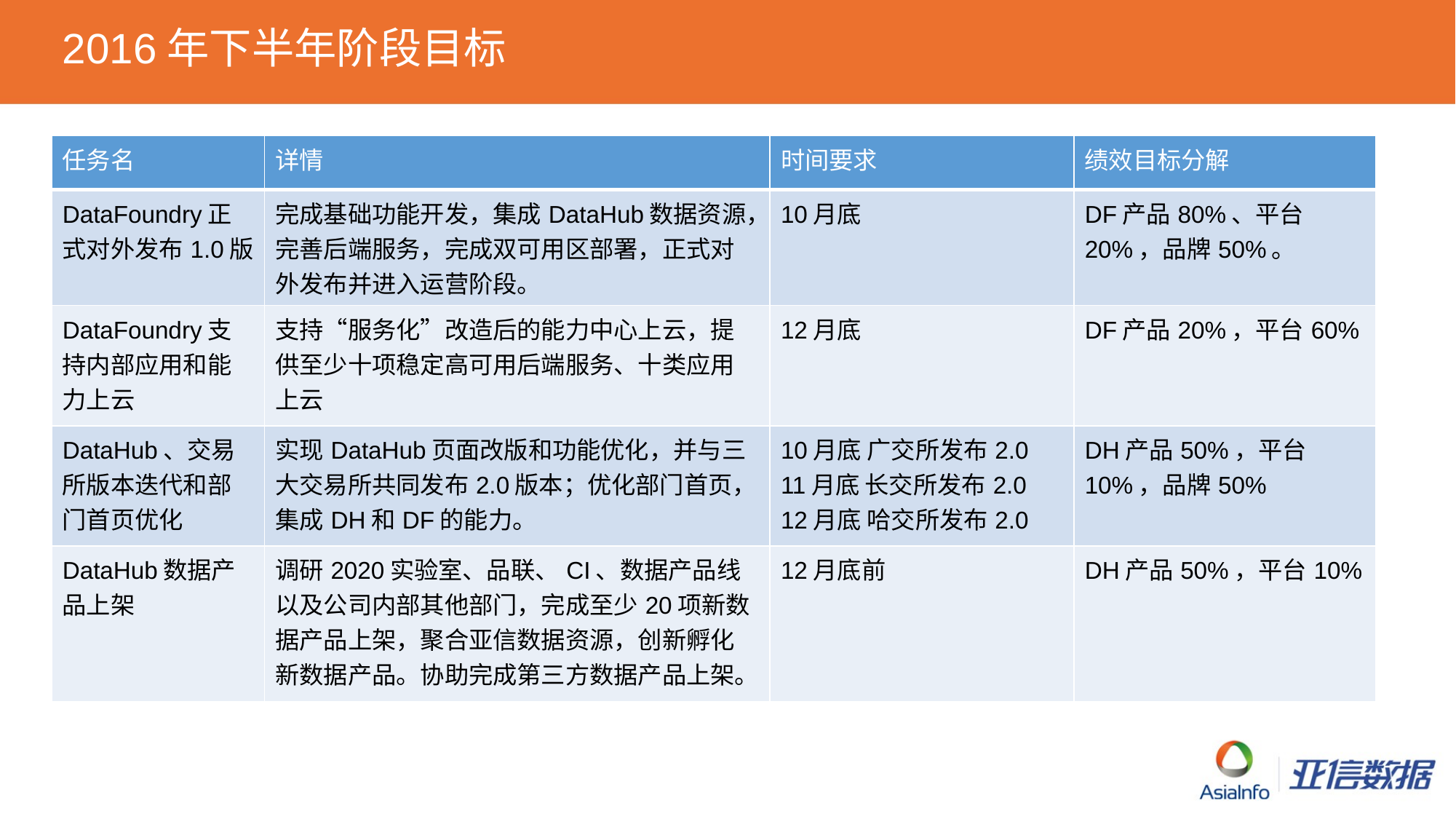

# 2016年下半年阶段目标
| 任务名 | 详情 | 时间要求 | 绩效目标分解 |
| --- | --- | --- | --- |
| DataFoundry正式对外发布1.0版 | 完成基础功能开发，集成DataHub数据资源，完善后端服务，完成双可用区部署，正式对外发布并进入运营阶段。 | 10月底 | DF产品80%、平台20%，品牌50%。 |
| DataFoundry支持内部应用和能力上云 | 支持“服务化”改造后的能力中心上云，提供至少十项稳定高可用后端服务、十类应用上云 | 12月底 | DF产品20%，平台60% |
| DataHub、交易所版本迭代和部门首页优化 | 实现DataHub页面改版和功能优化，并与三大交易所共同发布2.0版本；优化部门首页，集成DH和DF的能力。 | 10月底 广交所发布2.0 11月底 长交所发布2.0 12月底 哈交所发布2.0 | DH产品50%，平台10%，品牌50% |
| DataHub数据产品上架 | 调研2020实验室、品联、CI、数据产品线以及公司内部其他部门，完成至少20项新数据产品上架，聚合亚信数据资源，创新孵化新数据产品。协助完成第三方数据产品上架。 | 12月底前 | DH产品50%，平台10% |